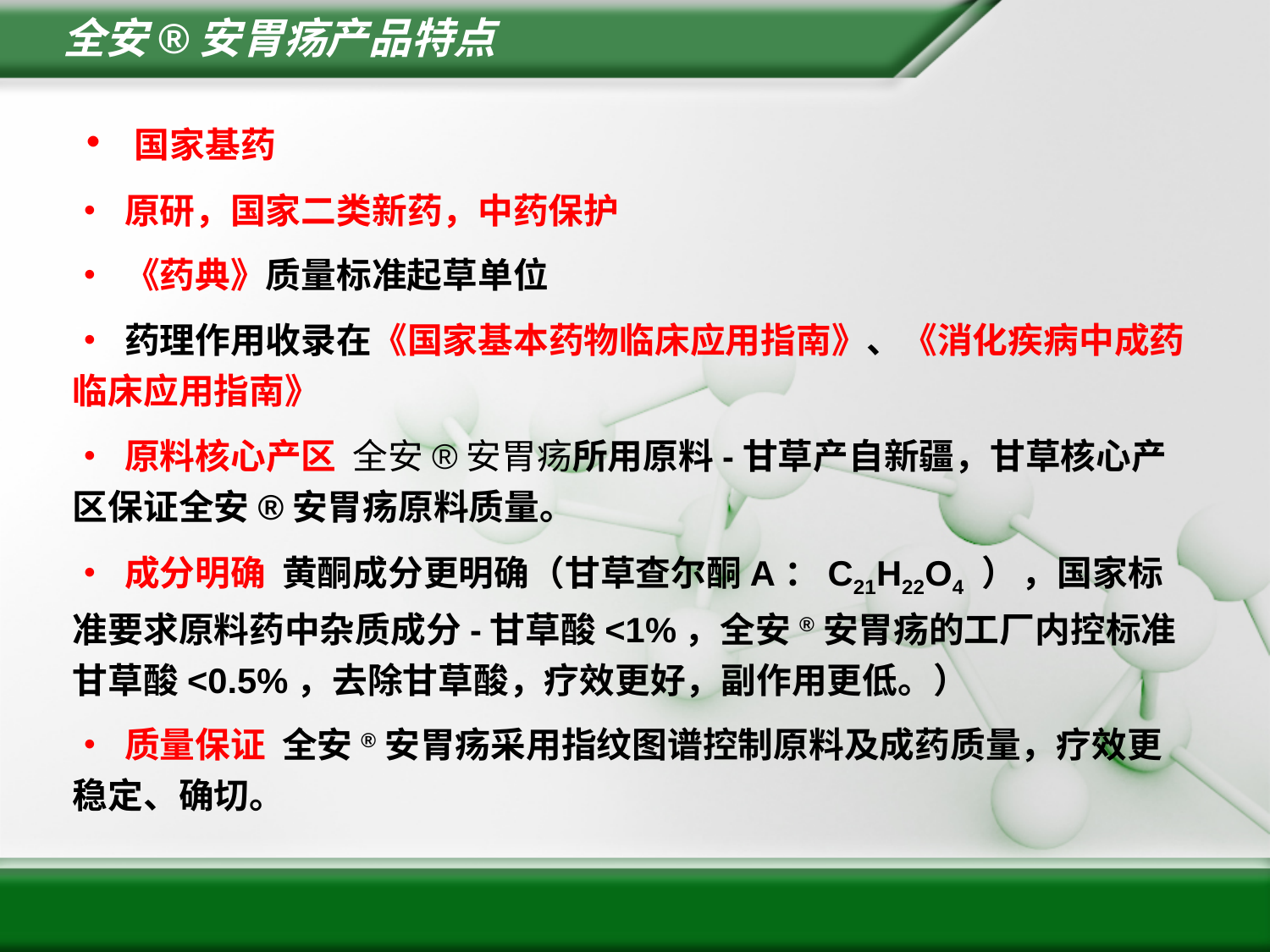

# 全安®安胃疡产品特点
• 国家基药
• 原研，国家二类新药，中药保护
• 《药典》质量标准起草单位
• 药理作用收录在《国家基本药物临床应用指南》、《消化疾病中成药临床应用指南》
• 原料核心产区  全安®安胃疡所用原料-甘草产自新疆，甘草核心产区保证全安®安胃疡原料质量。
• 成分明确  黄酮成分更明确（甘草查尔酮A：C21H22O4 ） ，国家标准要求原料药中杂质成分-甘草酸<1%，全安®安胃疡的工厂内控标准甘草酸<0.5%，去除甘草酸，疗效更好，副作用更低。）
• 质量保证  全安®安胃疡采用指纹图谱控制原料及成药质量，疗效更稳定、确切。

25